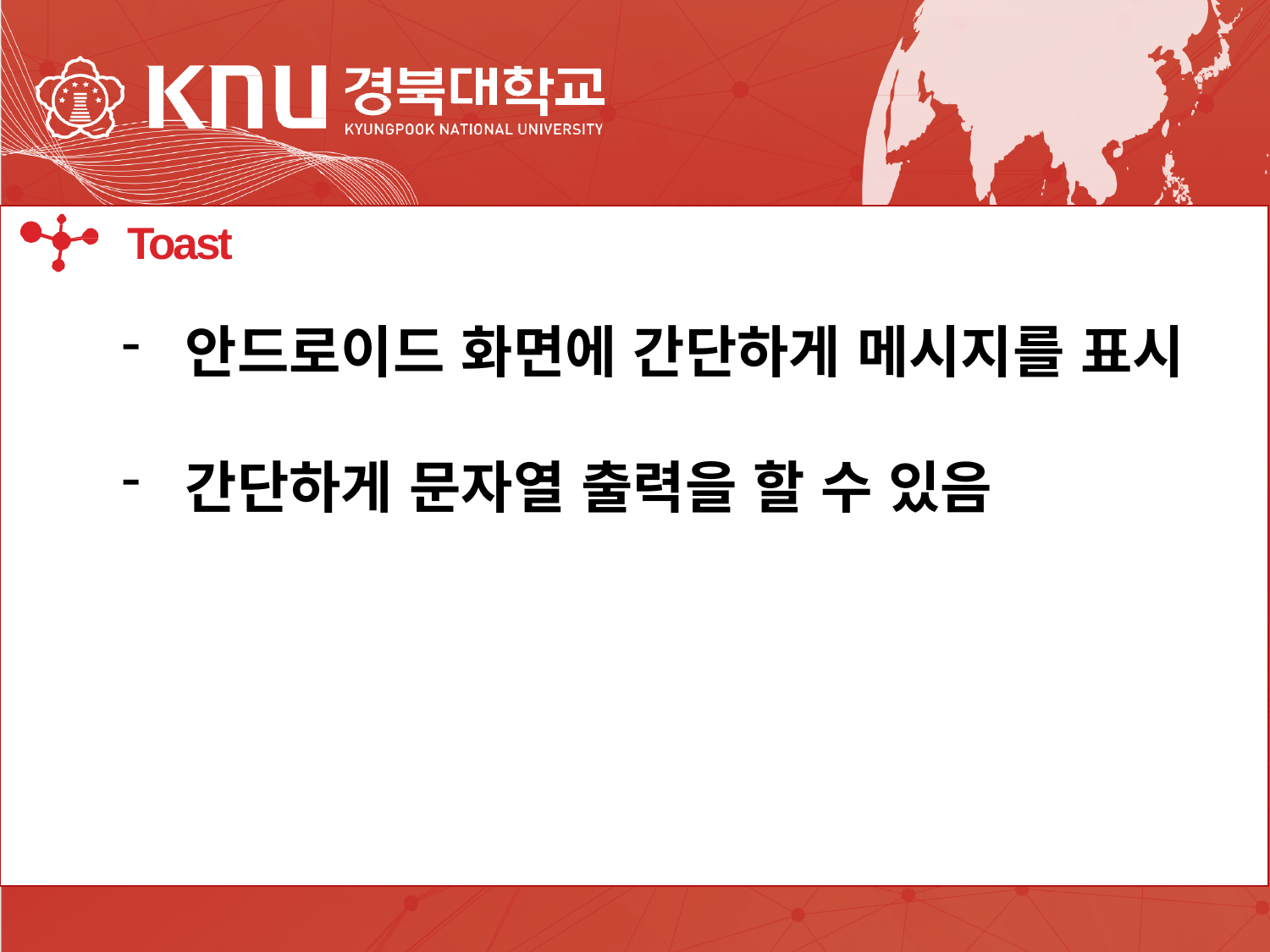

IDE

Toast

안드로이드 화면에 간단하게 메시지를 표시

간단하게 문자열 출력을 할 수 있음